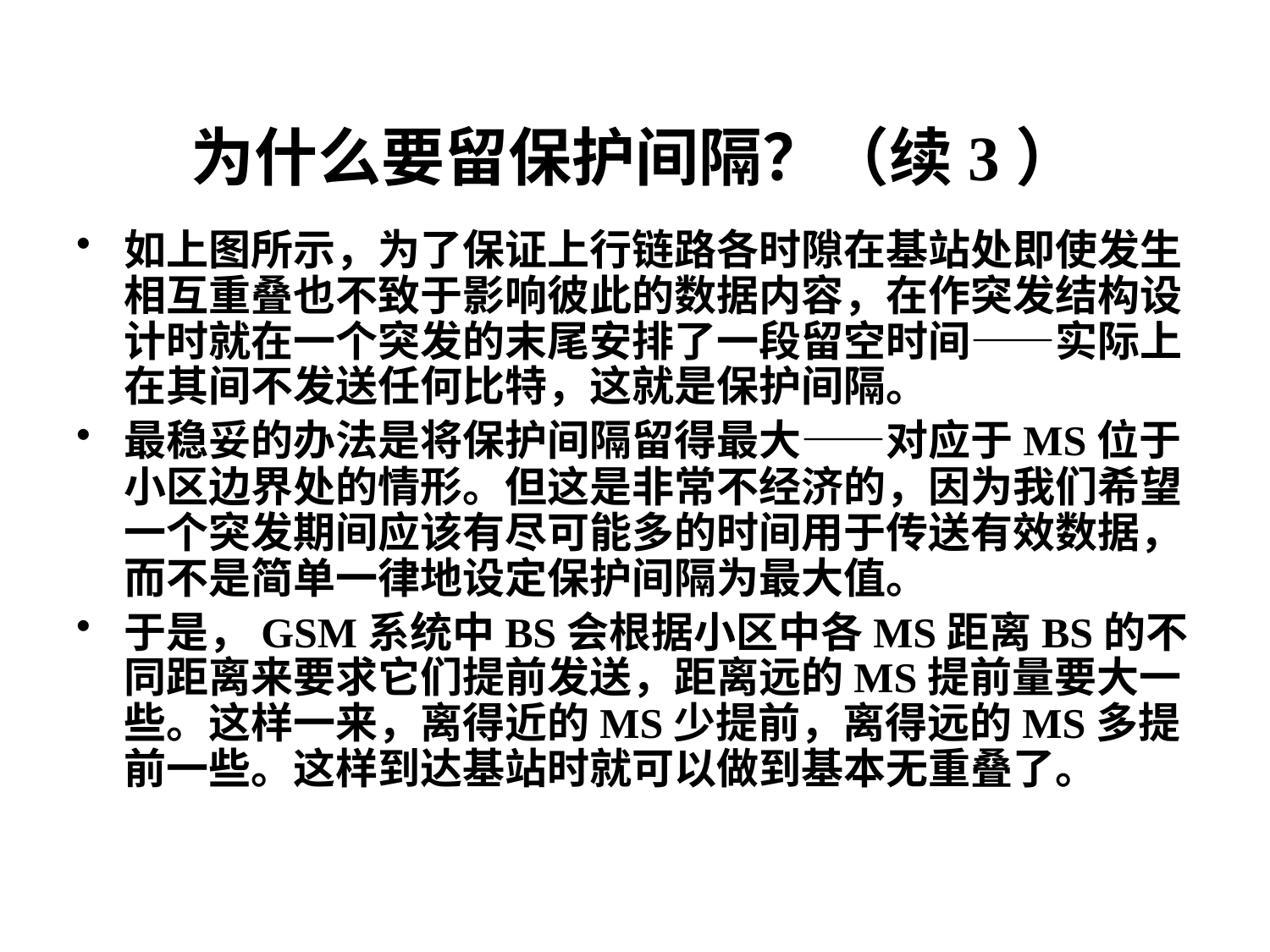

# 为什么要留保护间隔？（续3）
如上图所示，为了保证上行链路各时隙在基站处即使发生相互重叠也不致于影响彼此的数据内容，在作突发结构设计时就在一个突发的末尾安排了一段留空时间——实际上在其间不发送任何比特，这就是保护间隔。
最稳妥的办法是将保护间隔留得最大——对应于MS位于小区边界处的情形。但这是非常不经济的，因为我们希望一个突发期间应该有尽可能多的时间用于传送有效数据，而不是简单一律地设定保护间隔为最大值。
于是，GSM系统中BS会根据小区中各MS距离BS的不同距离来要求它们提前发送，距离远的MS提前量要大一些。这样一来，离得近的MS少提前，离得远的MS多提前一些。这样到达基站时就可以做到基本无重叠了。